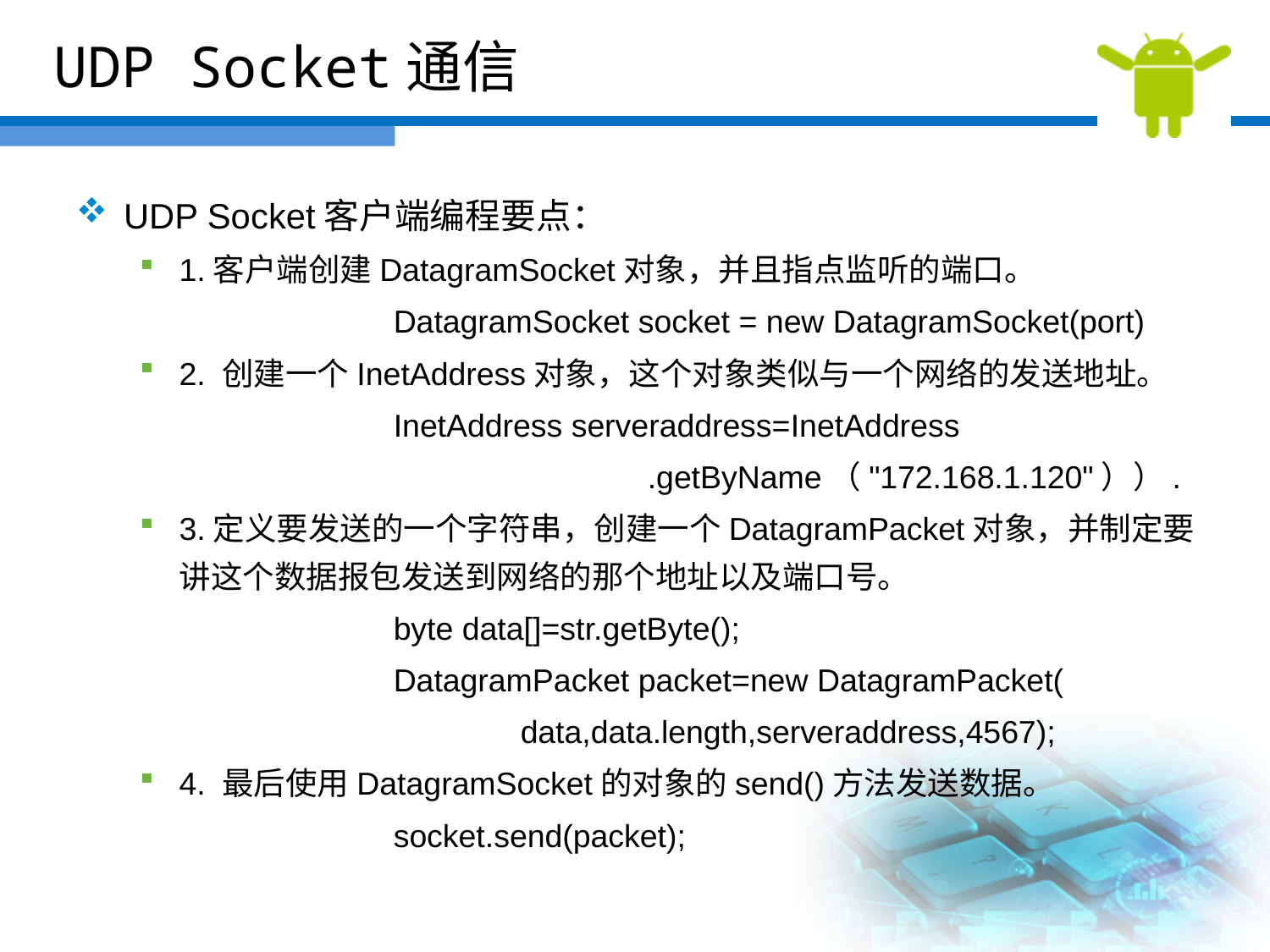

UDP Socket通信
UDP Socket客户端编程要点：
1.客户端创建DatagramSocket对象，并且指点监听的端口。
		DatagramSocket socket = new DatagramSocket(port)
2. 创建一个InetAddress对象，这个对象类似与一个网络的发送地址。
		InetAddress serveraddress=InetAddress
				.getByName（"172.168.1.120"））.
3.定义要发送的一个字符串，创建一个DatagramPacket对象，并制定要讲这个数据报包发送到网络的那个地址以及端口号。
		byte data[]=str.getByte();
		DatagramPacket packet=new DatagramPacket(
			data,data.length,serveraddress,4567);
4. 最后使用DatagramSocket的对象的send()方法发送数据。
		socket.send(packet);